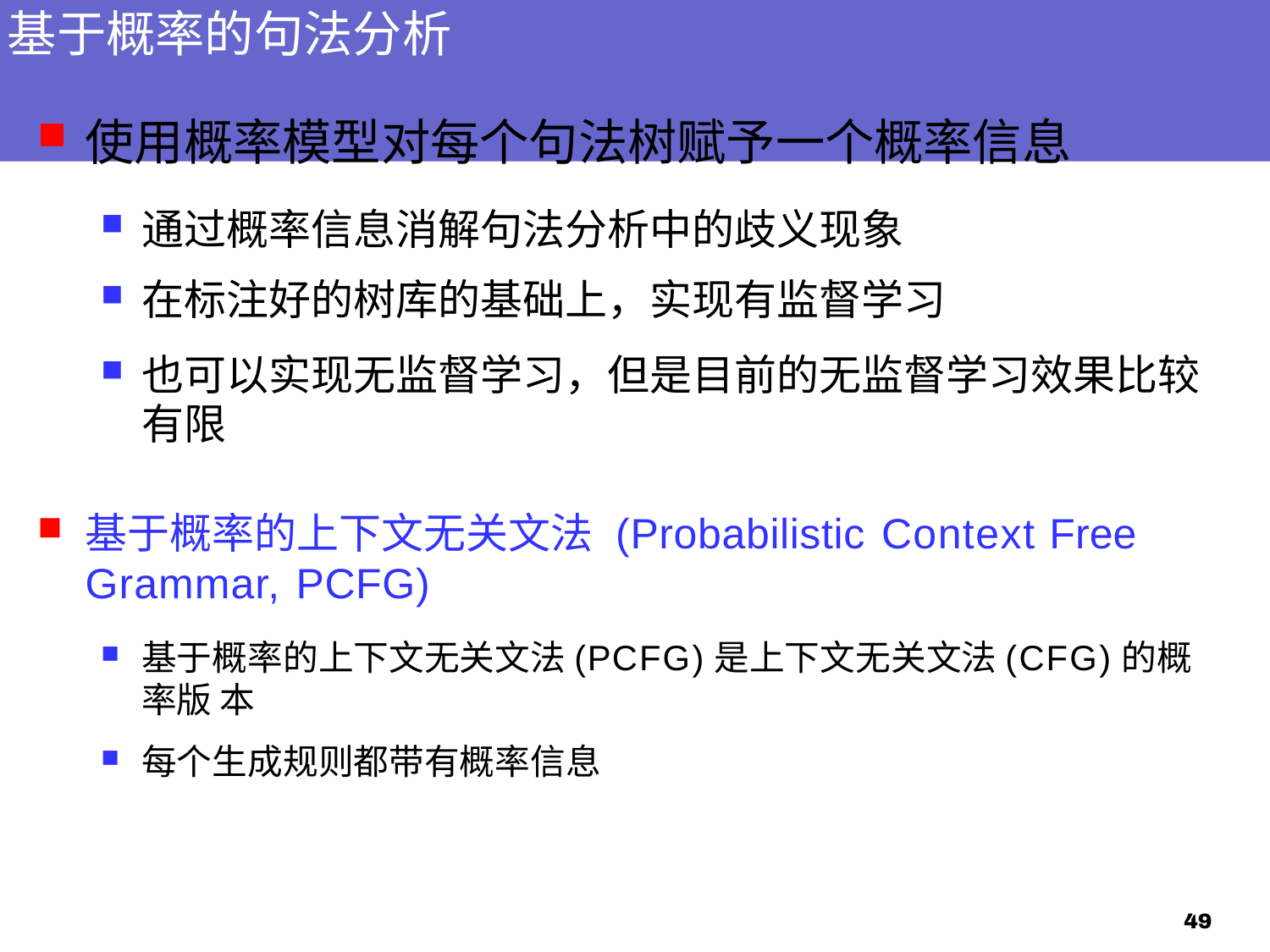

# 基于概率的句法分析
使用概率模型对每个句法树赋予一个概率信息
通过概率信息消解句法分析中的歧义现象
在标注好的树库的基础上，实现有监督学习
也可以实现无监督学习，但是目前的无监督学习效果比较 有限

基于概率的上下文无关文法 (Probabilistic Context Free  Grammar, PCFG)
基于概率的上下文无关文法(PCFG)是上下文无关文法(CFG)的概率版 本
每个生成规则都带有概率信息
49